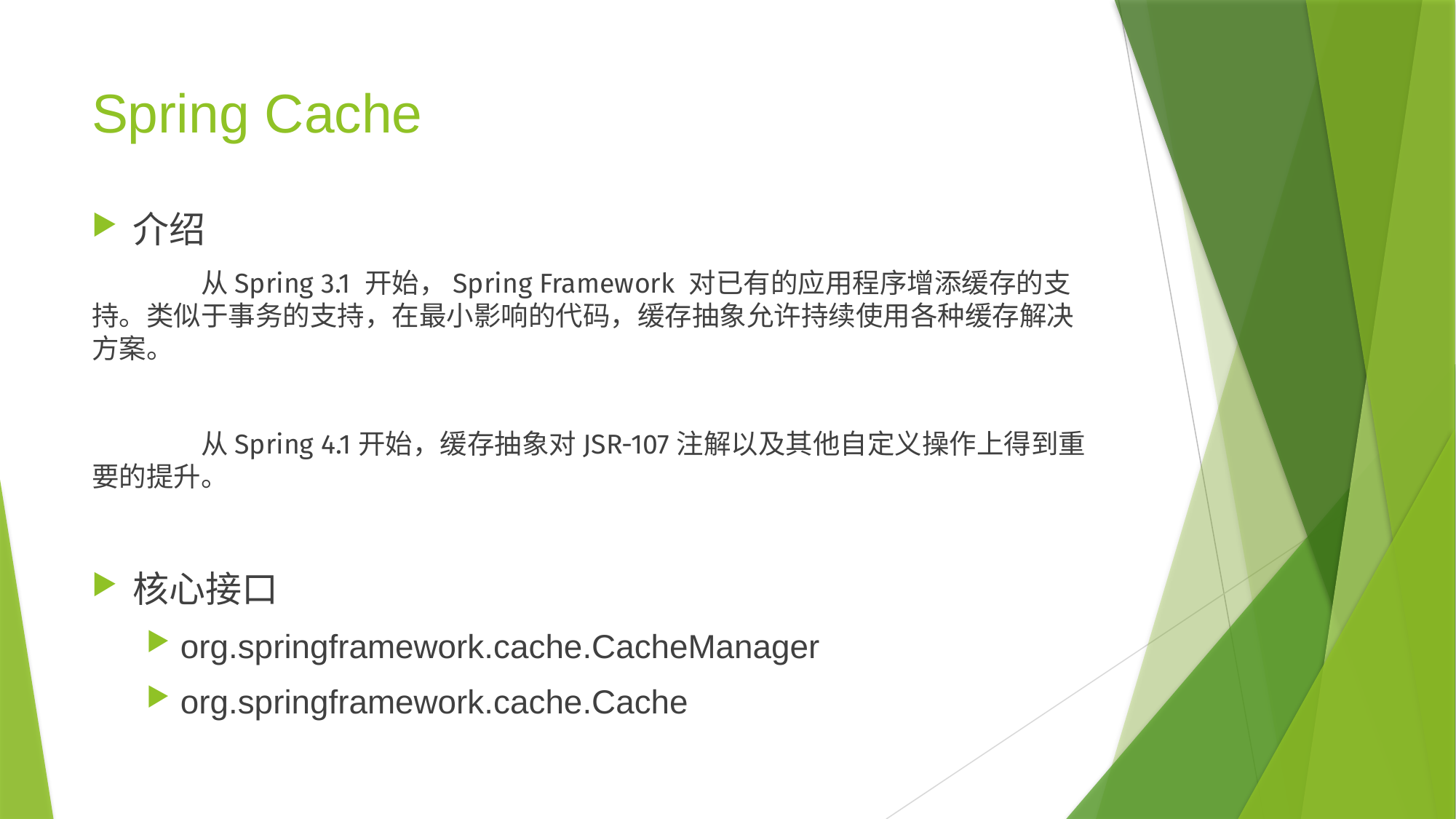

# Spring Cache
介绍
	从Spring 3.1 开始，Spring Framework 对已有的应用程序增添缓存的支持。类似于事务的支持，在最小影响的代码，缓存抽象允许持续使用各种缓存解决方案。

	从Spring 4.1开始，缓存抽象对JSR-107注解以及其他自定义操作上得到重要的提升。

核心接口
org.springframework.cache.CacheManager
org.springframework.cache.Cache